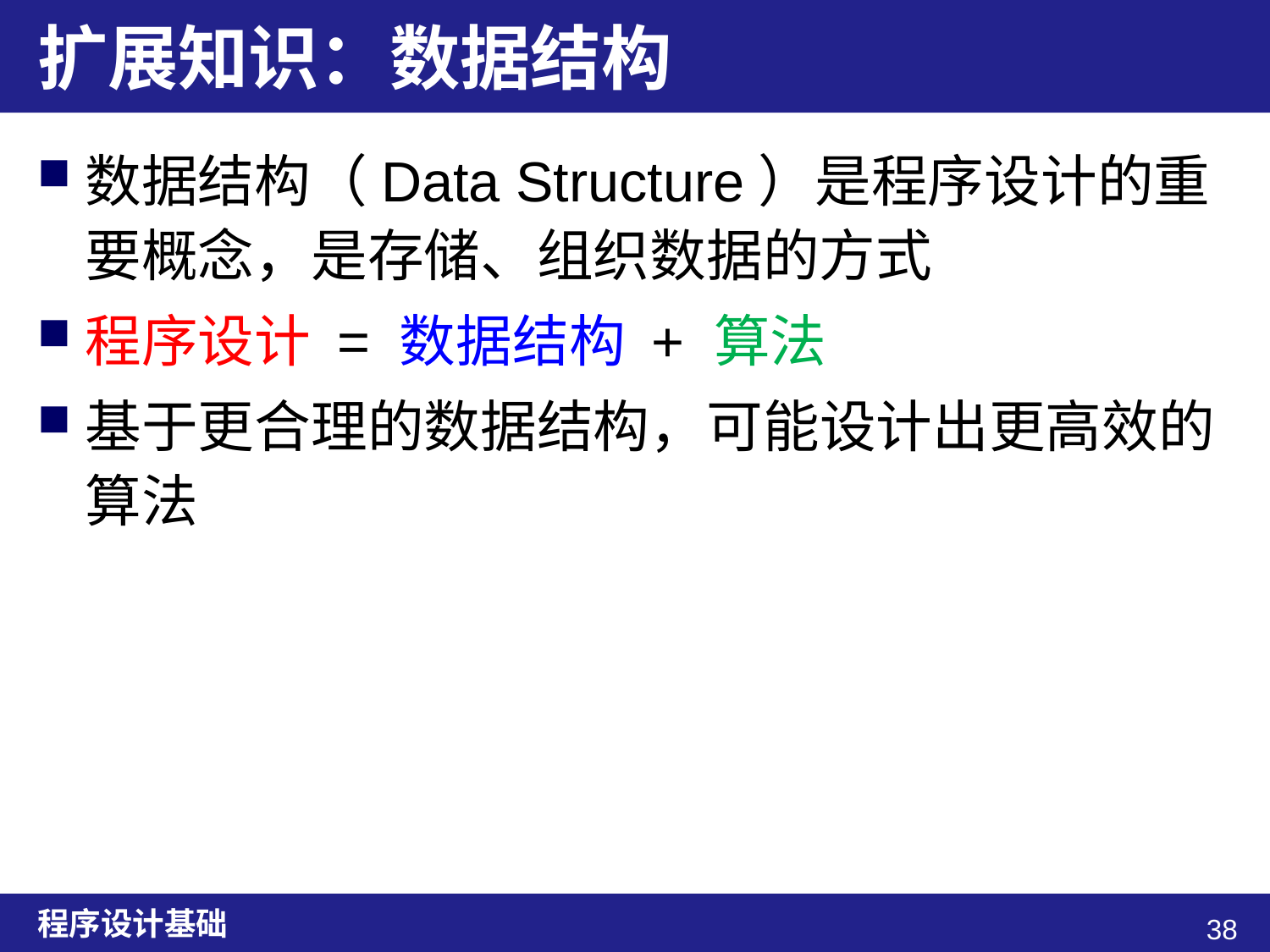

# 扩展知识：数据结构
数据结构（Data Structure）是程序设计的重要概念，是存储、组织数据的方式
程序设计 = 数据结构 + 算法
基于更合理的数据结构，可能设计出更高效的算法